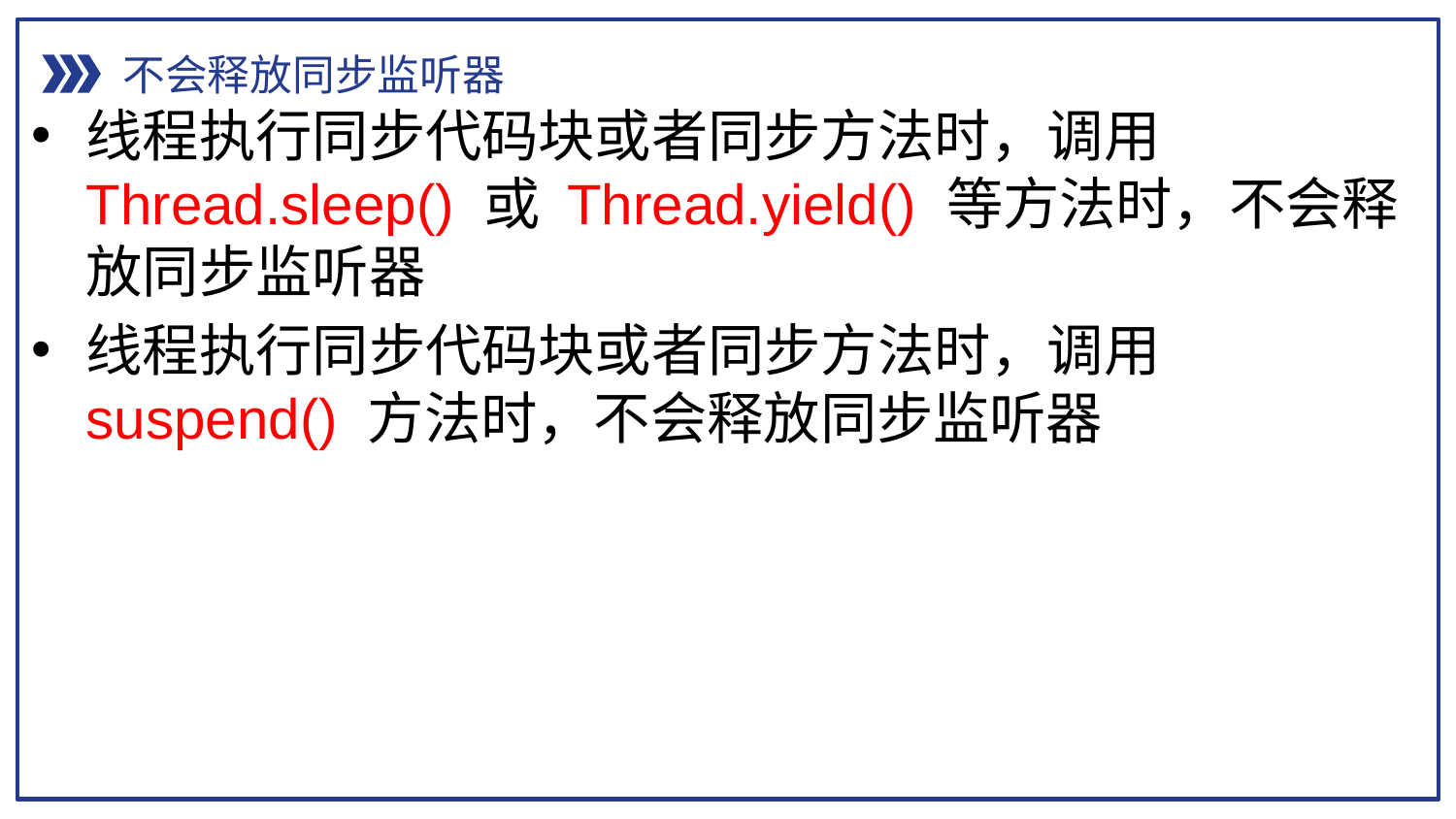

不会释放同步监听器

线程执行同步代码块或者同步方法时，调用 Thread.sleep() 或 Thread.yield() 等方法时，不会释放同步监听器
线程执行同步代码块或者同步方法时，调用 suspend() 方法时，不会释放同步监听器